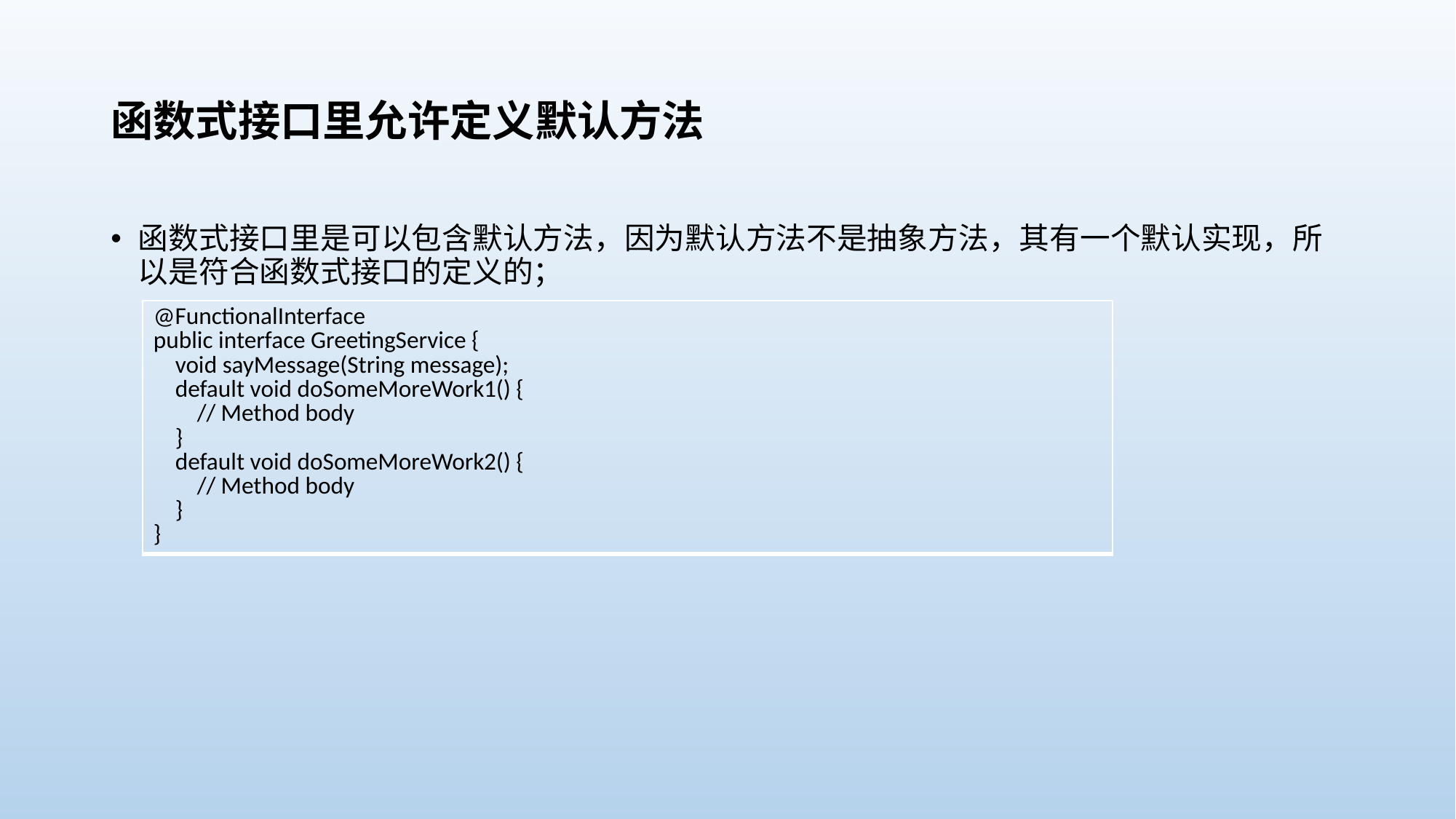

# 函数式接口里允许定义默认方法
函数式接口里是可以包含默认方法，因为默认方法不是抽象方法，其有一个默认实现，所以是符合函数式接口的定义的；

| @FunctionalInterface public interface GreetingService { void sayMessage(String message); default void doSomeMoreWork1() { // Method body } default void doSomeMoreWork2() { // Method body } } |
| --- |